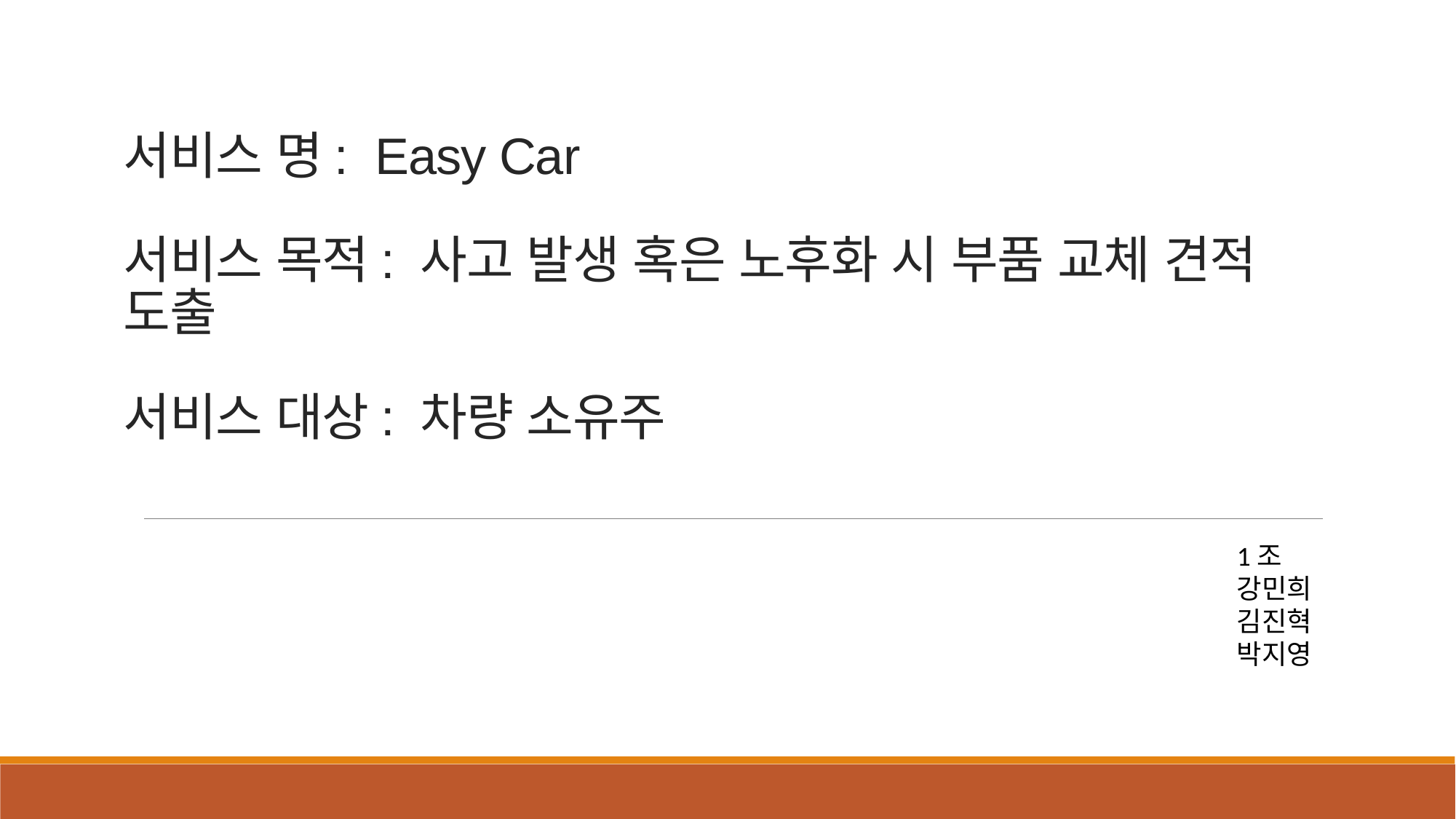

# 서비스 명:  Easy Car 서비스 목적: 사고 발생 혹은 노후화 시 부품 교체 견적 도출 서비스 대상: 차량 소유주
1조
강민희
김진혁
박지영